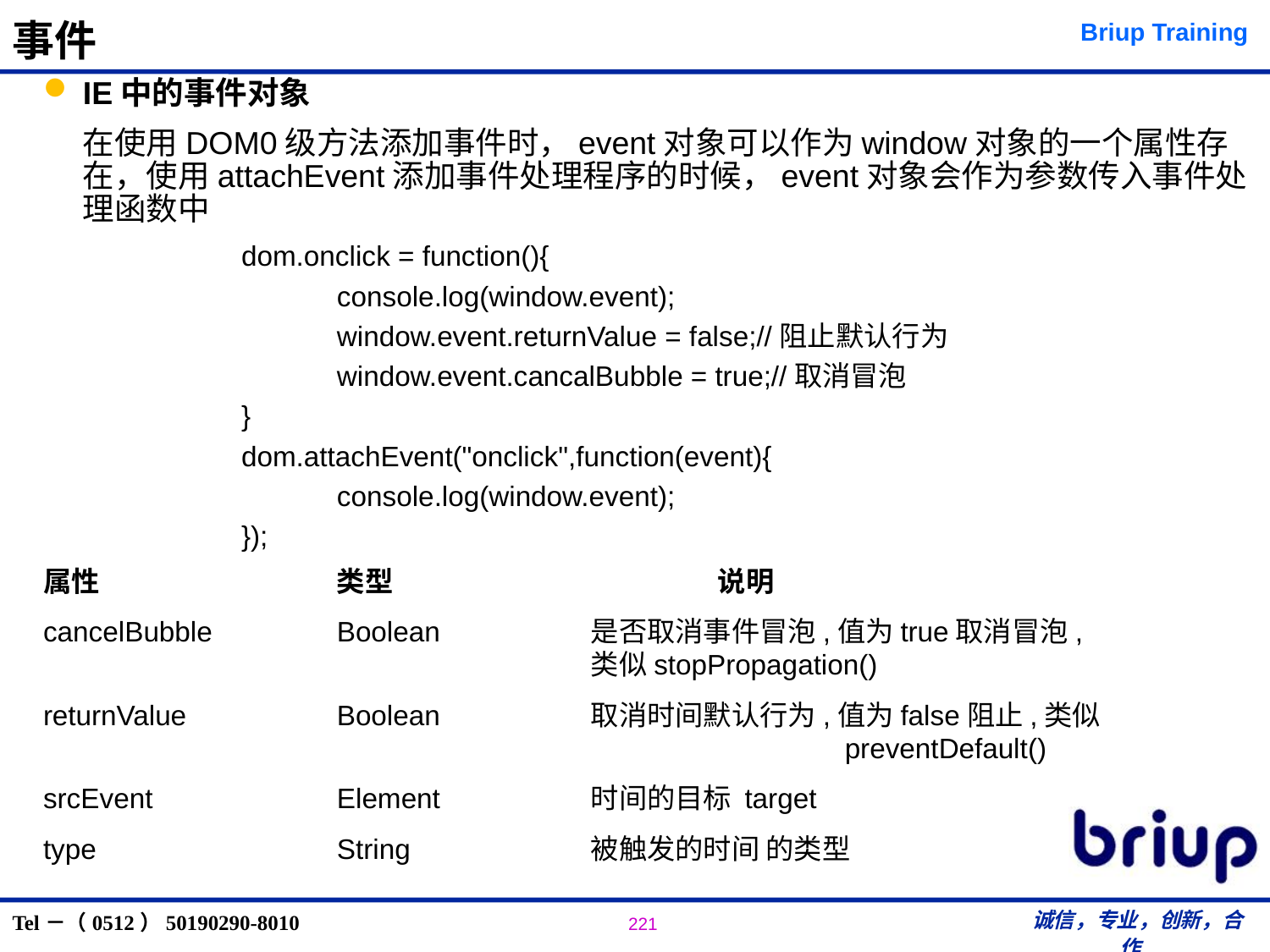

# 事件
IE中的事件对象
	在使用DOM0级方法添加事件时，event对象可以作为window对象的一个属性存在，使用attachEvent添加事件处理程序的时候，event对象会作为参数传入事件处理函数中
		    dom.onclick = function(){
			console.log(window.event);
			window.event.returnValue = false;//阻止默认行为
			window.event.cancalBubble = true;//取消冒泡
		    }
		    dom.attachEvent("onclick",function(event){
			console.log(window.event);
		    });
属性		类型			说明
cancelBubble	Boolean		是否取消事件冒泡,值为true取消冒泡,						类似stopPropagation()
returnValue		Boolean		取消时间默认行为,值为false阻止,类似							preventDefault()
srcEvent		Element		时间的目标 target
type		String		被触发的时间 的类型